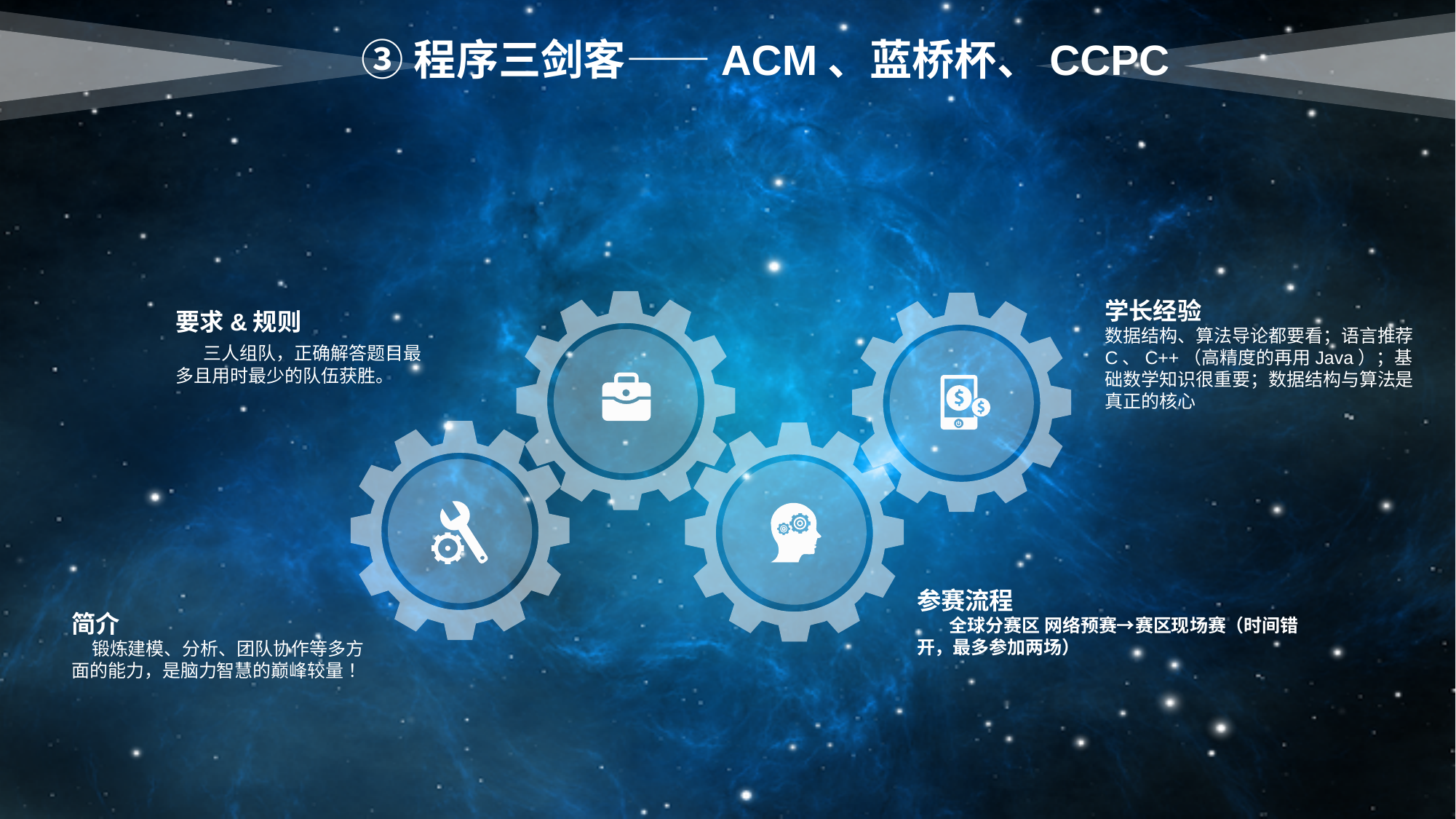

③程序三剑客——ACM、蓝桥杯、CCPC
学长经验
数据结构、算法导论都要看；语言推荐C、C++（高精度的再用Java）；基础数学知识很重要；数据结构与算法是真正的核心

要求&规则
    三人组队，正确解答题目最多且用时最少的队伍获胜。

参赛流程
       全球分赛区 网络预赛→赛区现场赛（时间错开，最多参加两场）

简介
    锻炼建模、分析、团队协作等多方面的能力，是脑力智慧的巅峰较量 ！